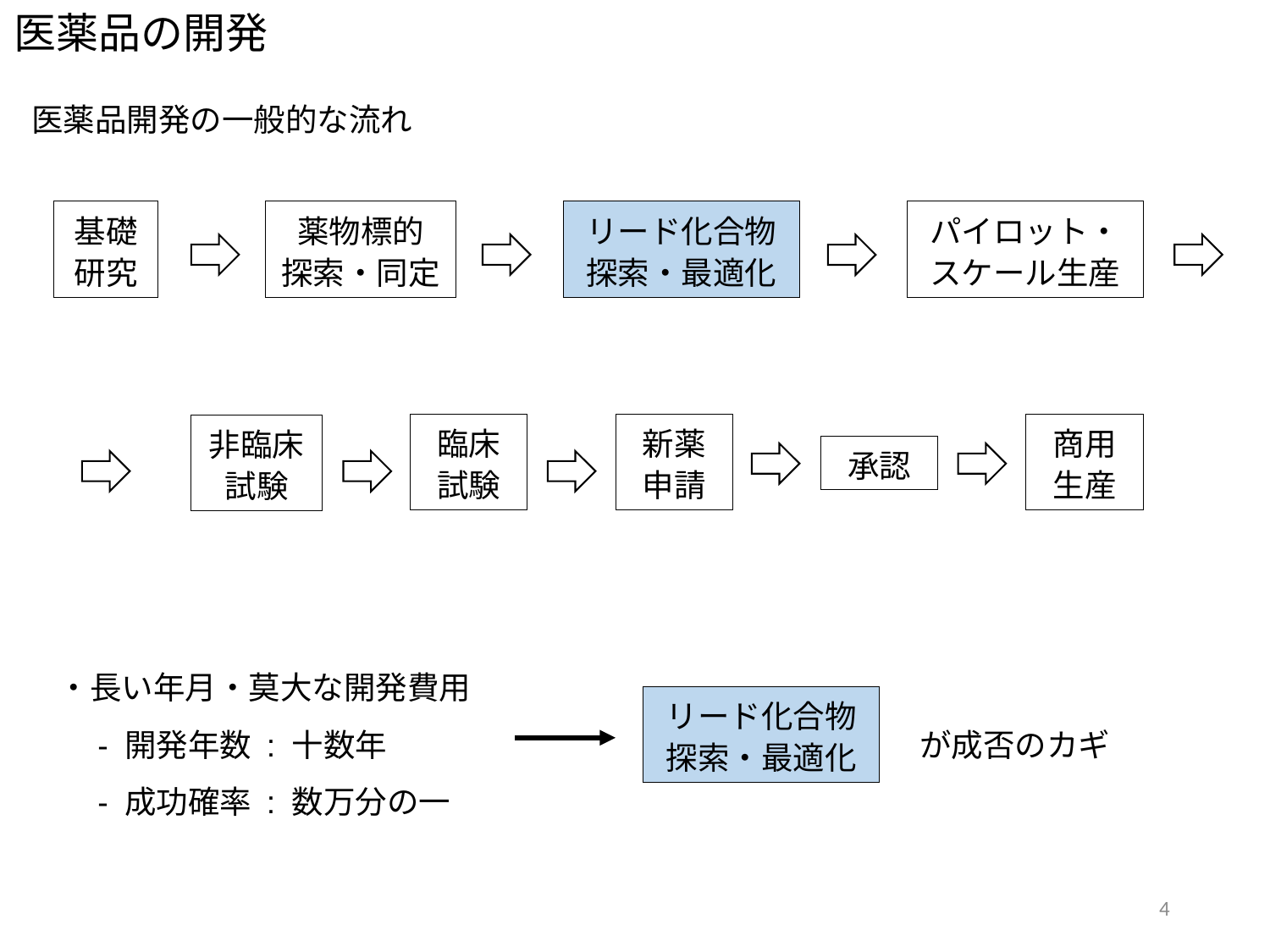

医薬品の開発
医薬品開発の一般的な流れ
基礎研究
薬物標的
探索・同定
リード化合物探索・最適化
パイロット・スケール生産

臨床試験
新薬申請
商用生産
非臨床試験
承認

・長い年月・莫大な開発費用
　- 開発年数 : 十数年
　- 成功確率 : 数万分の一
リード化合物探索・最適化
が成否のカギ
4